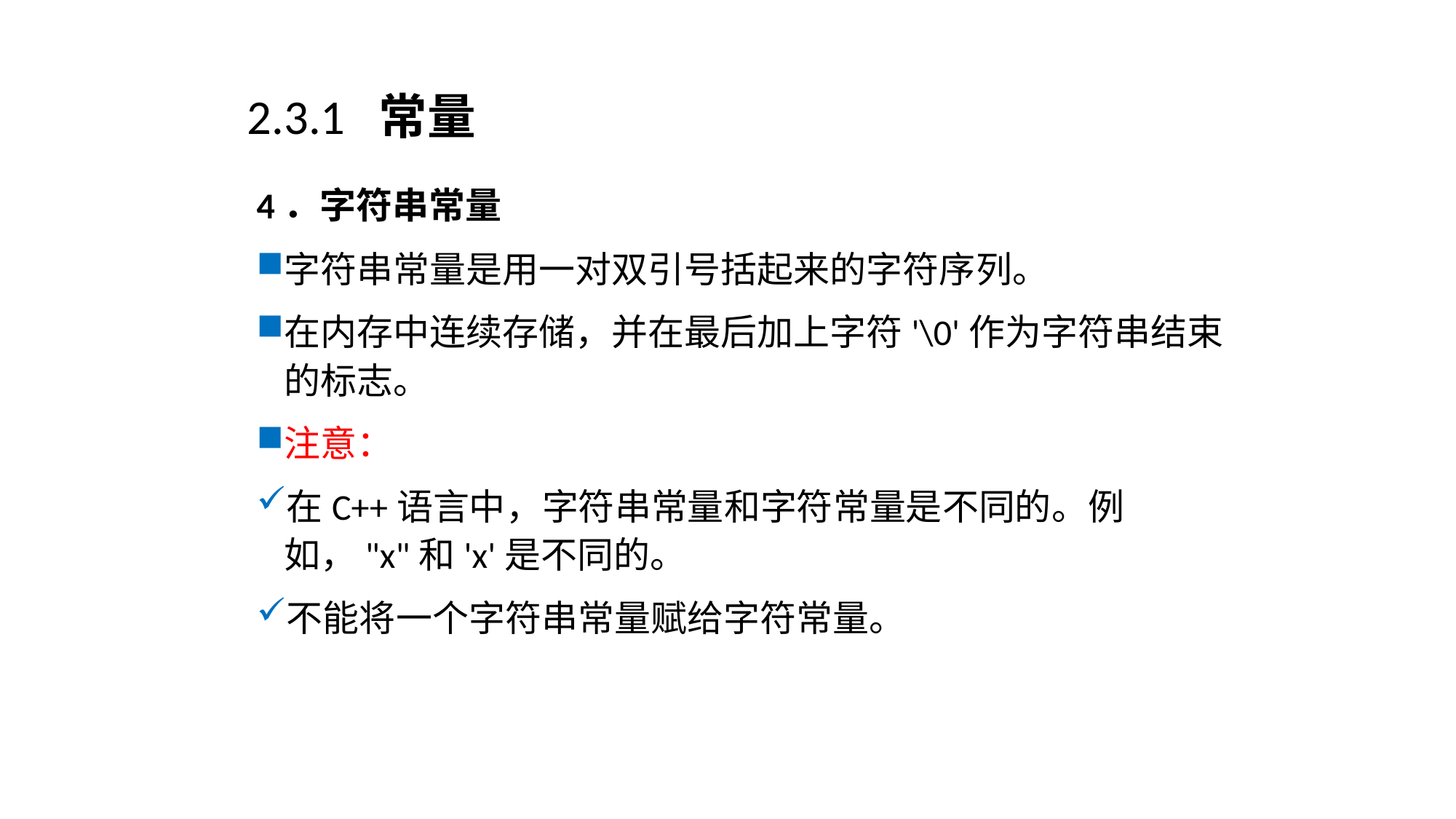

# 2.3.1  常量
4．字符串常量
字符串常量是用一对双引号括起来的字符序列。
在内存中连续存储，并在最后加上字符'\0'作为字符串结束的标志。
注意：
在C++语言中，字符串常量和字符常量是不同的。例如，"x"和'x'是不同的。
不能将一个字符串常量赋给字符常量。